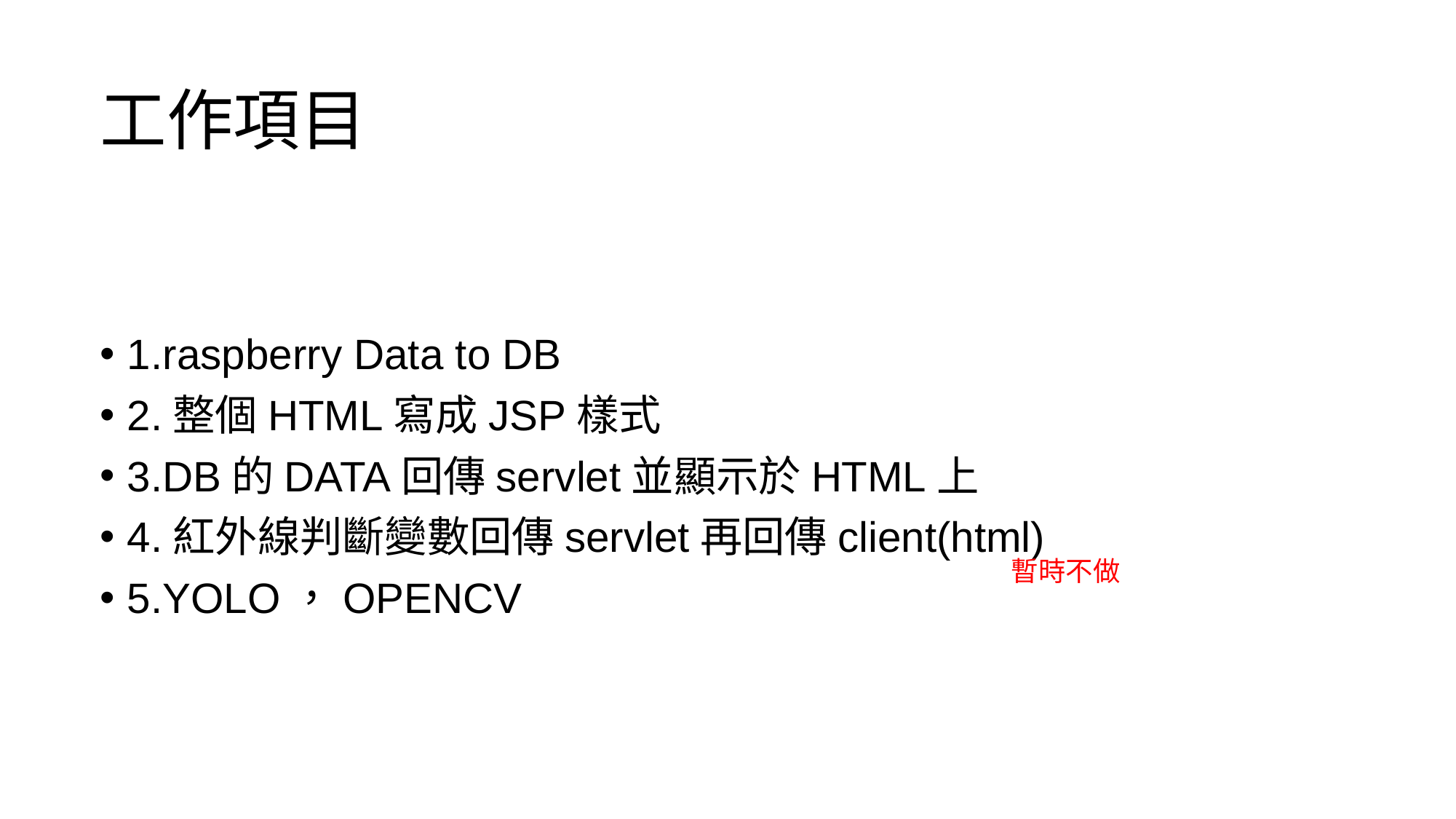

# 工作項目
1.raspberry Data to DB
2.整個HTML寫成JSP樣式
3.DB的DATA回傳servlet並顯示於HTML上
4.紅外線判斷變數回傳servlet再回傳client(html)
5.YOLO，OPENCV
暫時不做